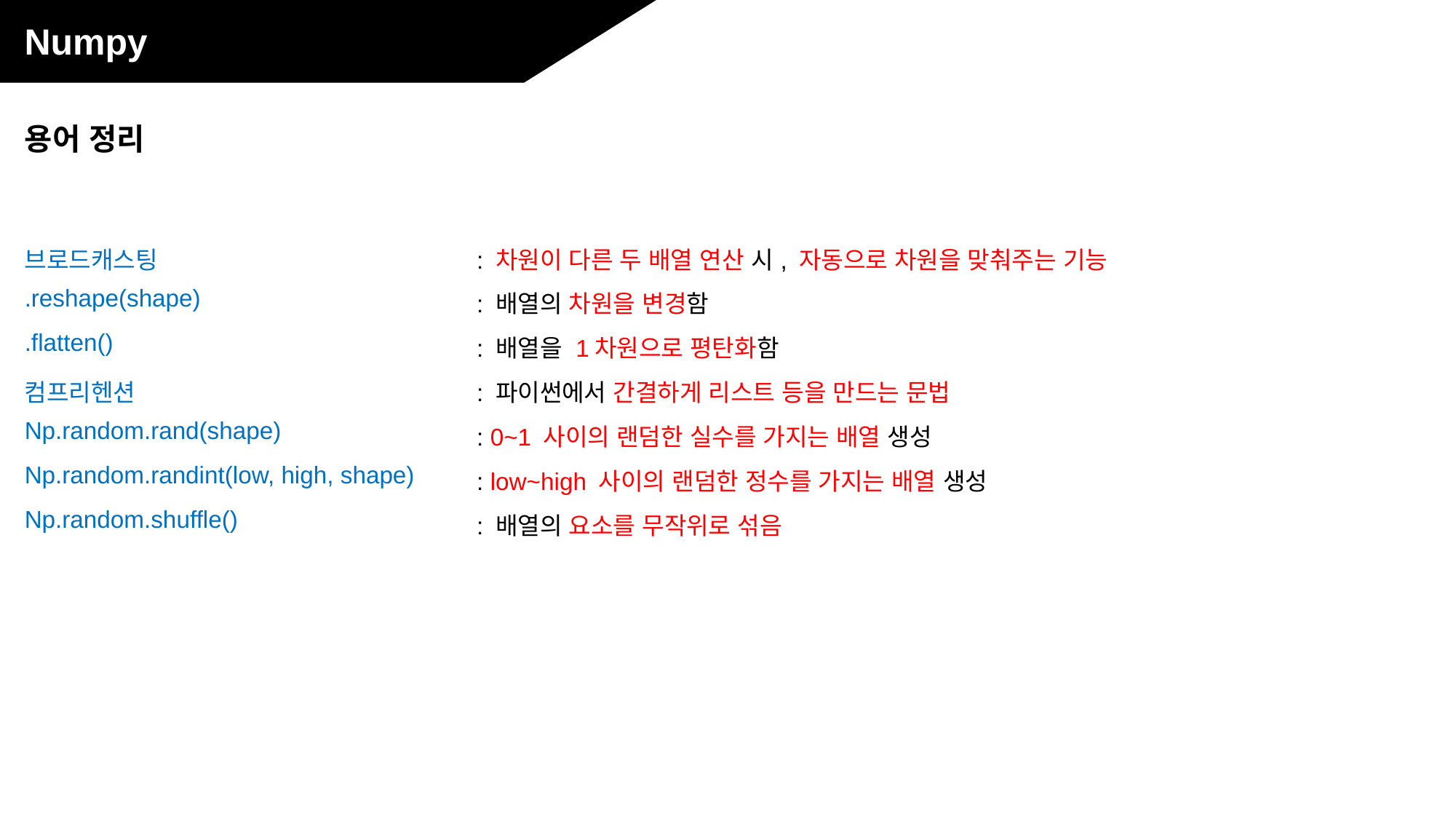

Numpy
용어 정리
| 브로드캐스팅 | : 차원이 다른 두 배열 연산 시, 자동으로 차원을 맞춰주는 기능 |
| --- | --- |
| .reshape(shape) | : 배열의 차원을 변경함 |
| .flatten() | : 배열을 1차원으로 평탄화함 |
| 컴프리헨션 | : 파이썬에서 간결하게 리스트 등을 만드는 문법 |
| Np.random.rand(shape) | : 0~1 사이의 랜덤한 실수를 가지는 배열 생성 |
| Np.random.randint(low, high, shape) | : low~high 사이의 랜덤한 정수를 가지는 배열 생성 |
| Np.random.shuffle() | : 배열의 요소를 무작위로 섞음 |